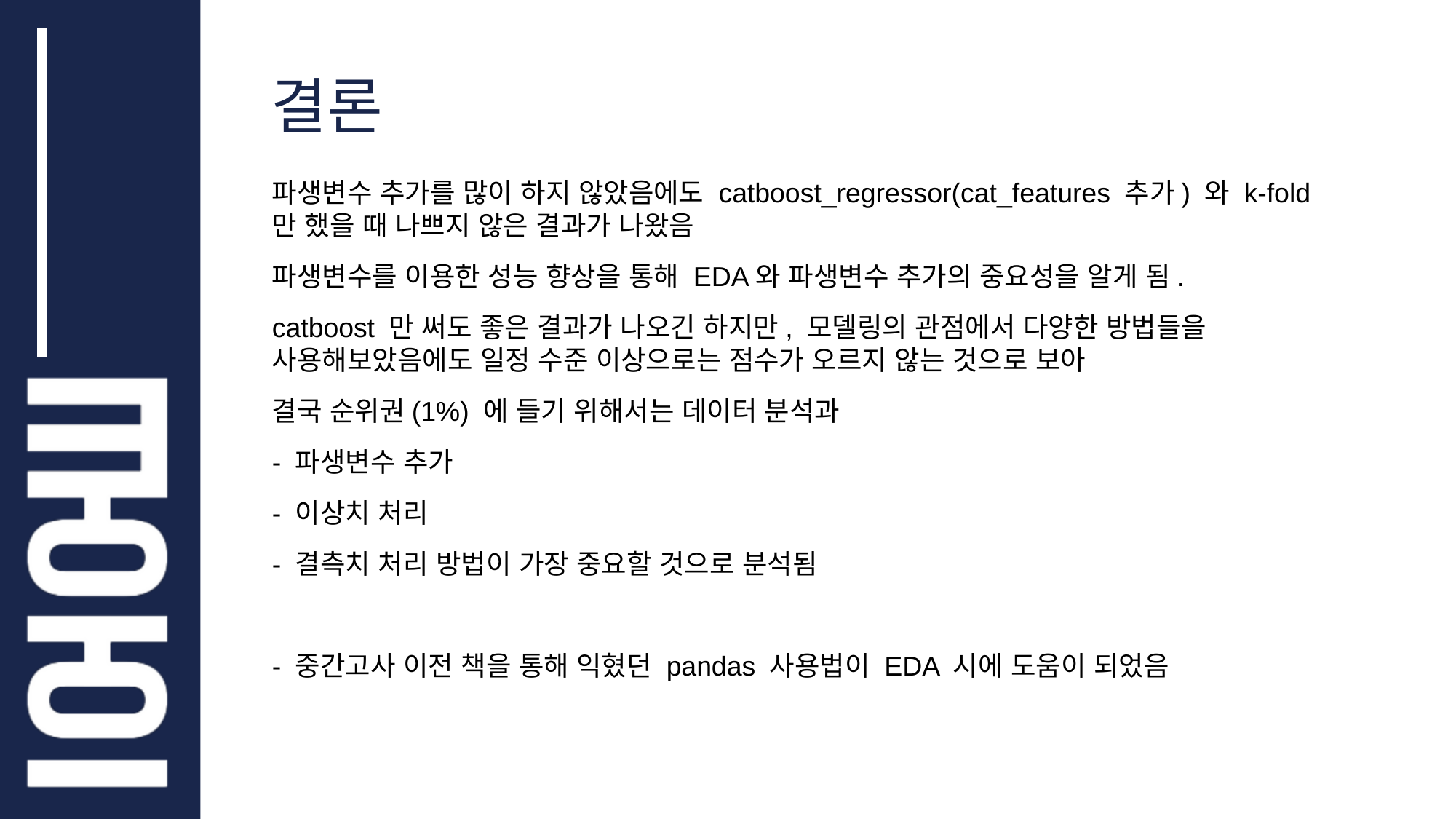

결론
파생변수 추가를 많이 하지 않았음에도 catboost_regressor(cat_features 추가) 와 k-fold 만 했을 때 나쁘지 않은 결과가 나왔음
파생변수를 이용한 성능 향상을 통해 EDA와 파생변수 추가의 중요성을 알게 됨.
catboost 만 써도 좋은 결과가 나오긴 하지만, 모델링의 관점에서 다양한 방법들을 사용해보았음에도 일정 수준 이상으로는 점수가 오르지 않는 것으로 보아
결국 순위권(1%) 에 들기 위해서는 데이터 분석과
- 파생변수 추가
- 이상치 처리
- 결측치 처리 방법이 가장 중요할 것으로 분석됨

- 중간고사 이전 책을 통해 익혔던 pandas 사용법이 EDA 시에 도움이 되었음